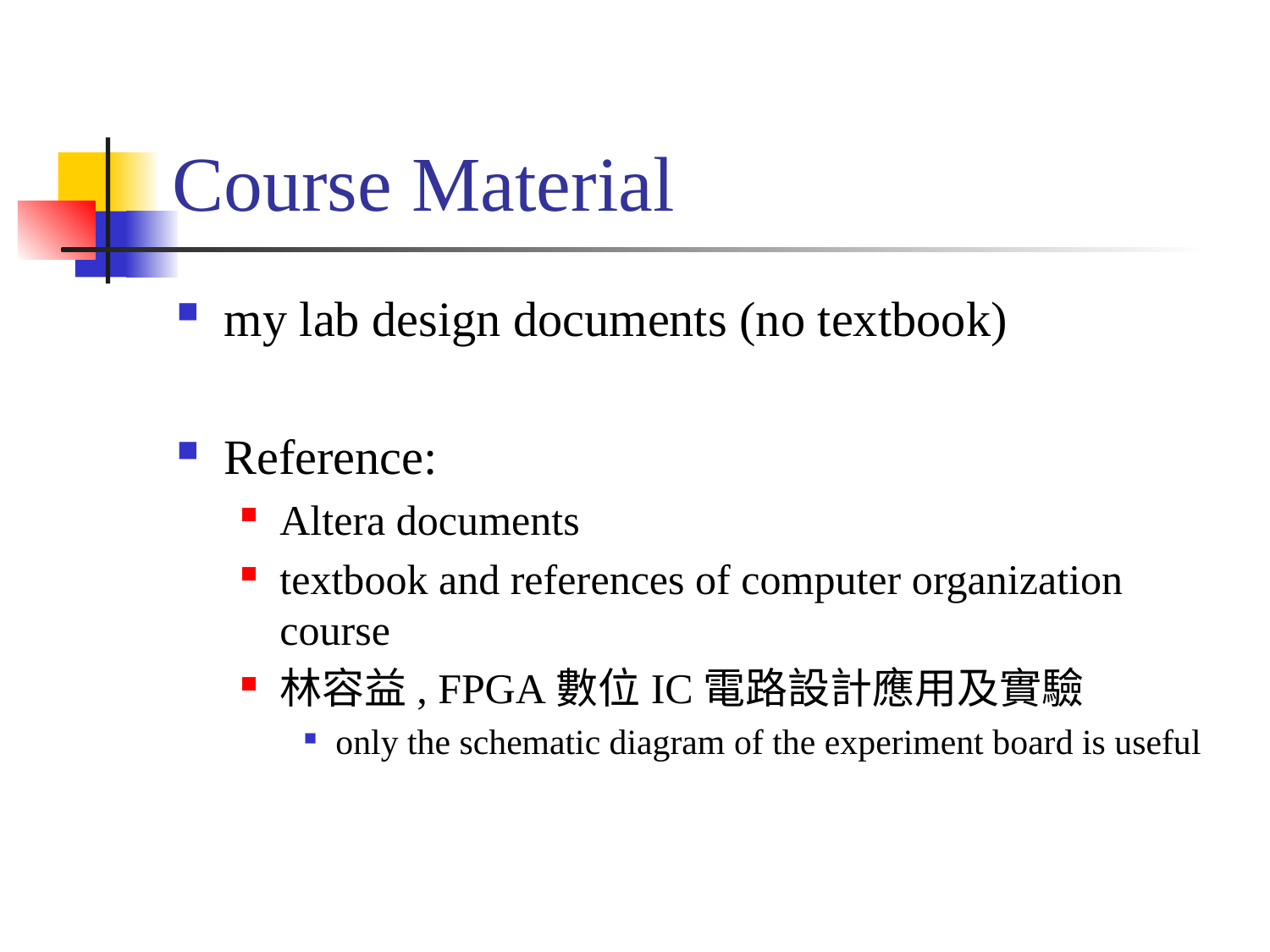

# Course Material
my lab design documents (no textbook)

Reference:
Altera documents
textbook and references of computer organization course
林容益, FPGA數位IC電路設計應用及實驗
only the schematic diagram of the experiment board is useful